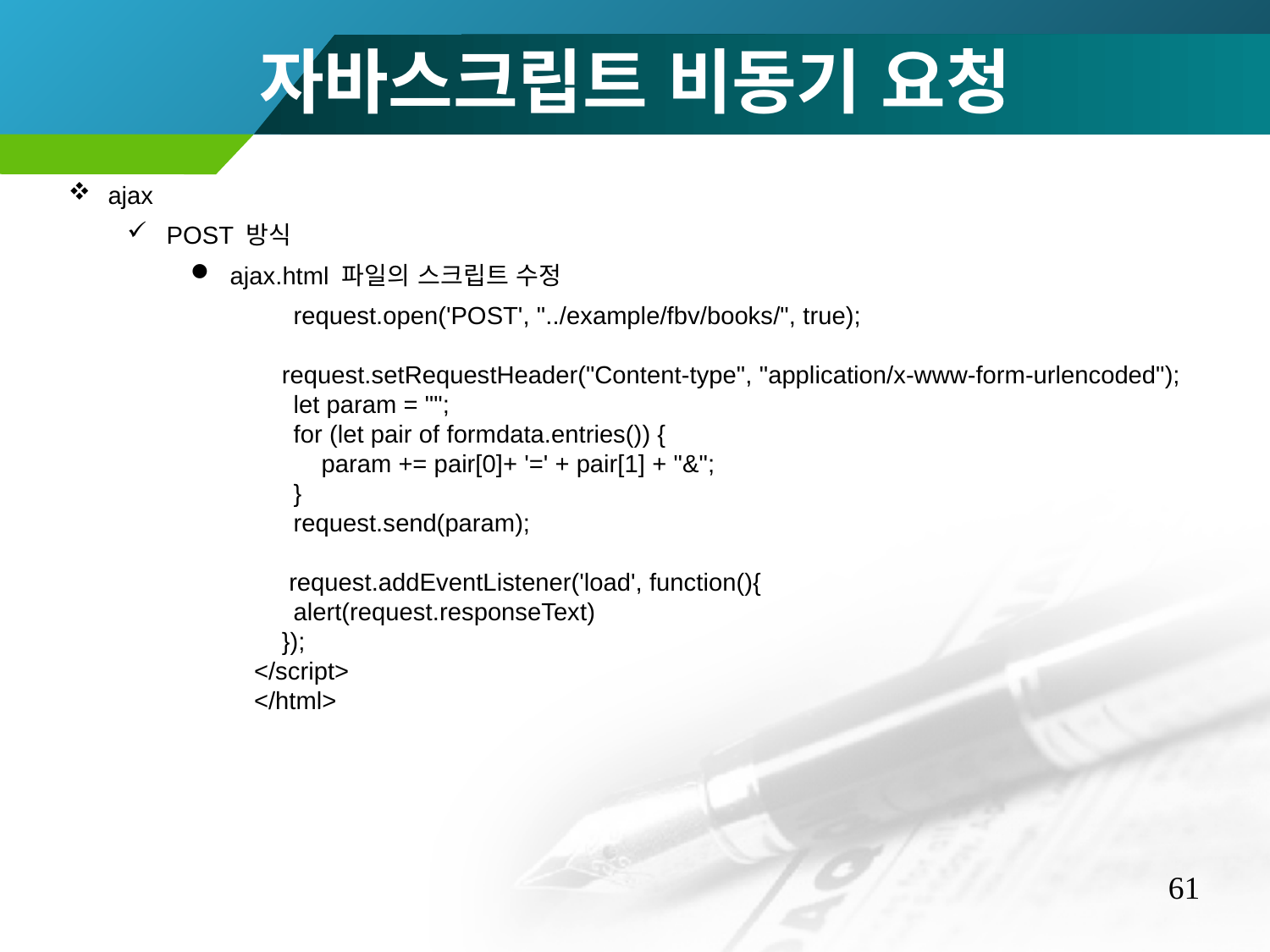

자바스크립트 비동기 요청
ajax
POST 방식
ajax.html 파일의 스크립트 수정
	request.open('POST', "../example/fbv/books/", true);

    request.setRequestHeader("Content-type", "application/x-www-form-urlencoded");
	let param = "";
	for (let pair of formdata.entries()) {
	    param += pair[0]+ '=' + pair[1] + "&";
	}
	request.send(param);

     request.addEventListener('load', function(){
    	alert(request.responseText)
    });
</script>
</html>
61